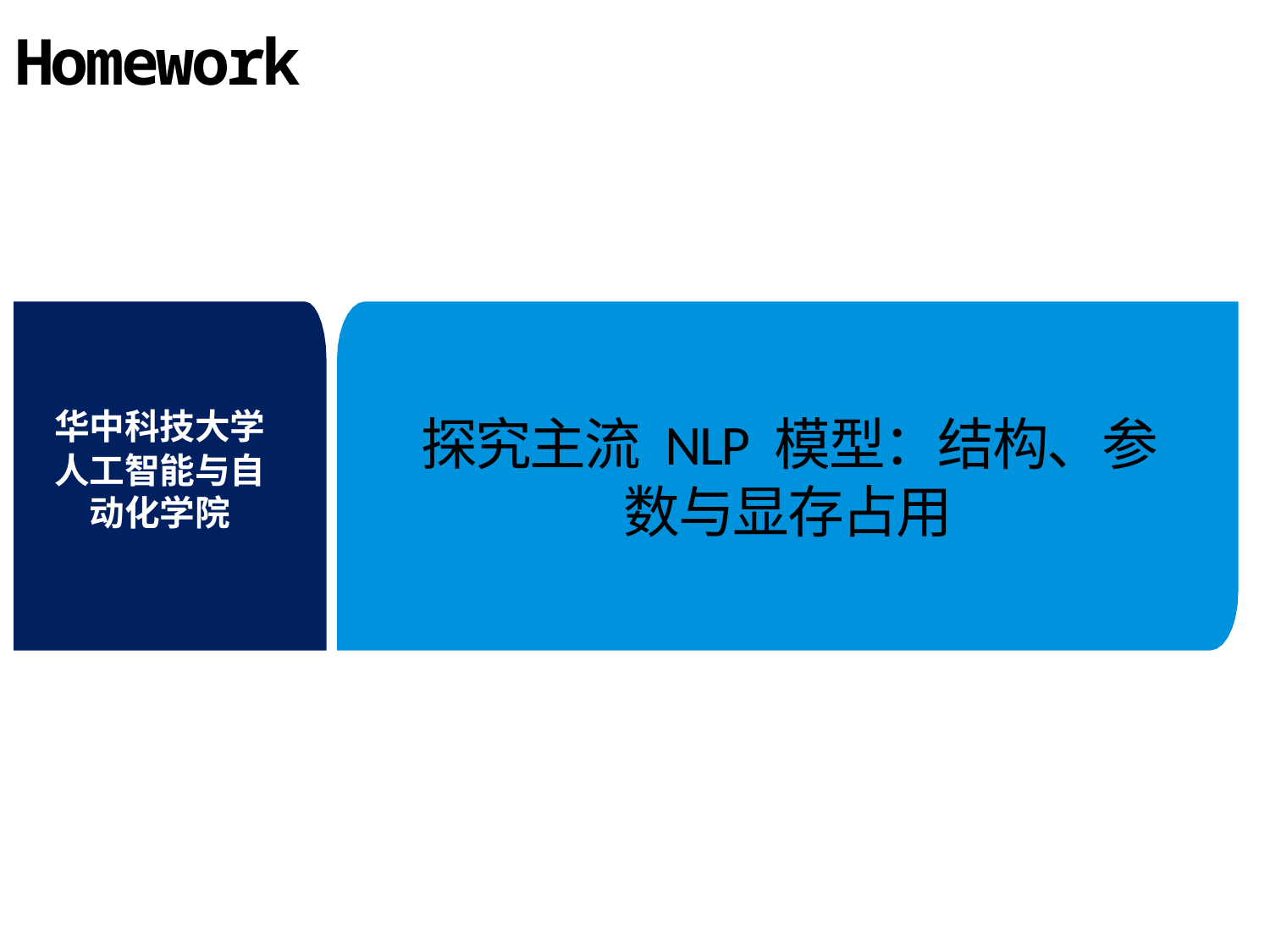

Homework

华中科技大学
人工智能与自动化学院
# 探究主流 NLP 模型：结构、参数与显存占用